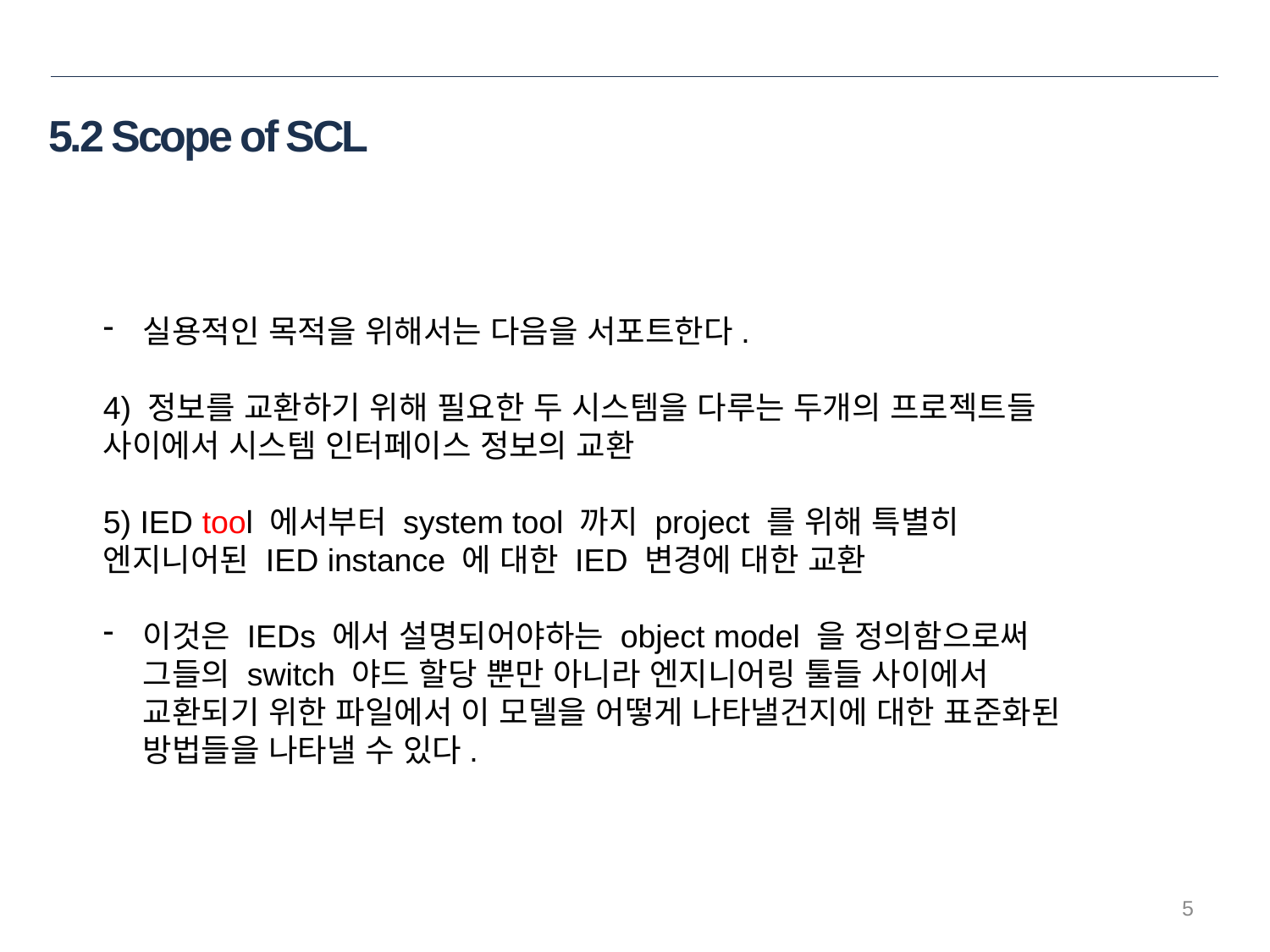

5.2 Scope of SCL

실용적인 목적을 위해서는 다음을 서포트한다.

4) 정보를 교환하기 위해 필요한 두 시스템을 다루는 두개의 프로젝트들 사이에서 시스템 인터페이스 정보의 교환

5) IED tool 에서부터 system tool 까지 project 를 위해 특별히 엔지니어된 IED instance 에 대한 IED 변경에 대한 교환

이것은 IEDs 에서 설명되어야하는 object model 을 정의함으로써 그들의 switch 야드 할당 뿐만 아니라 엔지니어링 툴들 사이에서 교환되기 위한 파일에서 이 모델을 어떻게 나타낼건지에 대한 표준화된 방법들을 나타낼 수 있다.

5